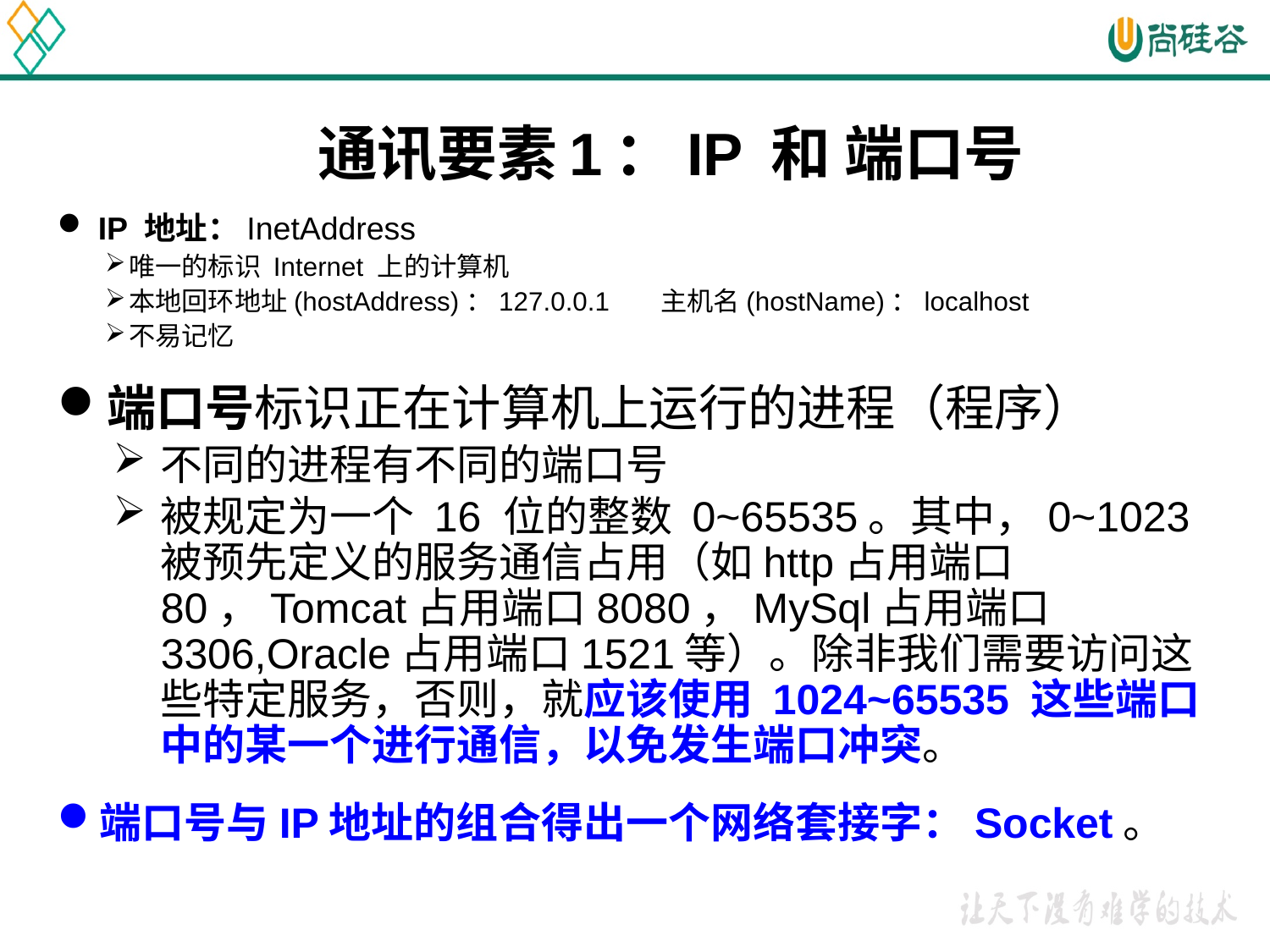

# 通讯要素1：IP 和 端口号
 IP 地址：InetAddress
唯一的标识 Internet 上的计算机
本地回环地址(hostAddress)：127.0.0.1      主机名(hostName)：localhost
不易记忆
端口号标识正在计算机上运行的进程（程序）
不同的进程有不同的端口号
被规定为一个 16 位的整数 0~65535。其中，0~1023被预先定义的服务通信占用（如http占用端口80，Tomcat占用端口8080，MySql占用端口3306,Oracle占用端口1521等）。除非我们需要访问这些特定服务，否则，就应该使用 1024~65535 这些端口中的某一个进行通信，以免发生端口冲突。
端口号与IP地址的组合得出一个网络套接字：Socket。